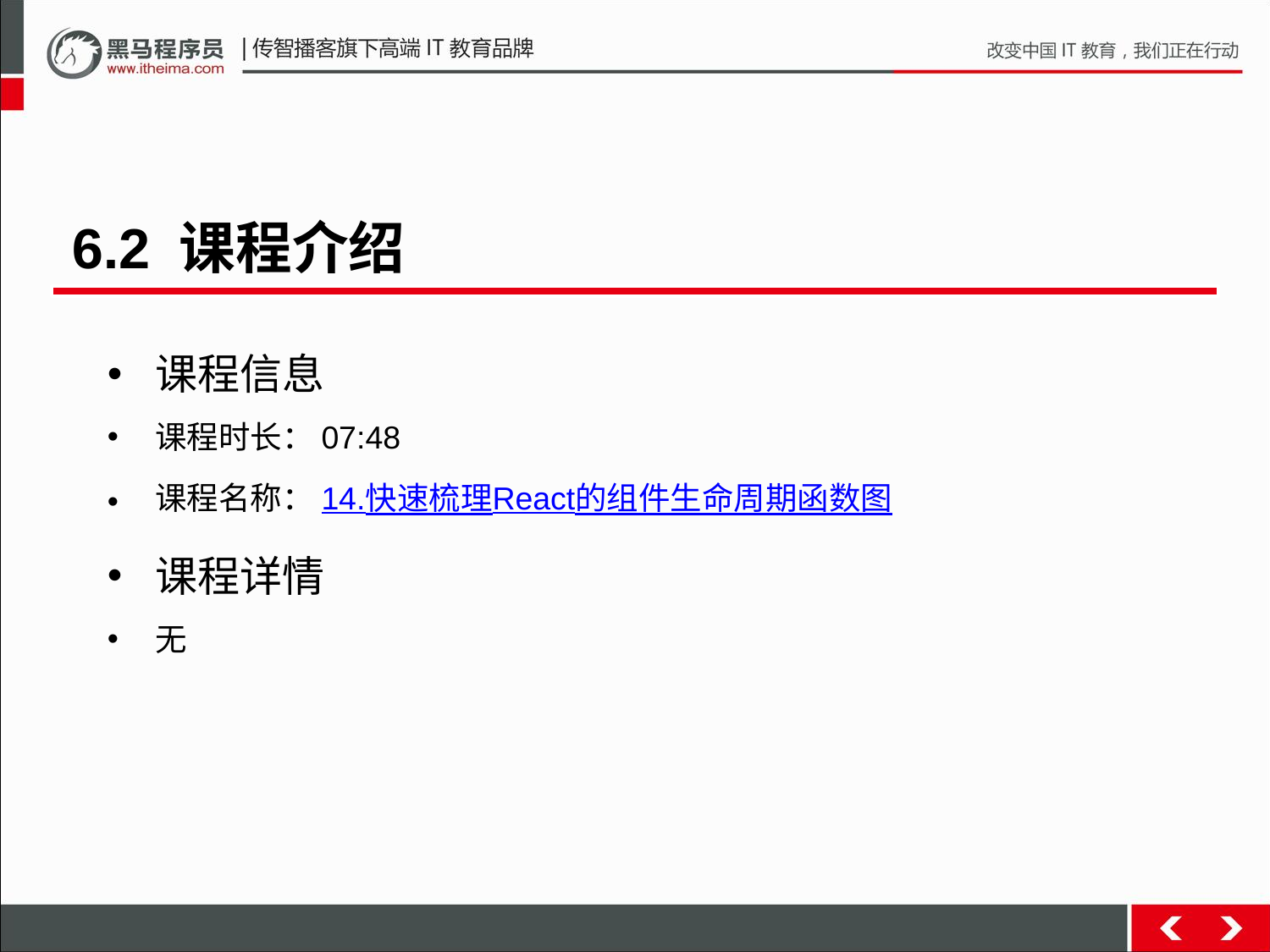

6.2 课程介绍
课程信息
课程时长：07:48
课程名称：14.快速梳理React的组件生命周期函数图
课程详情
无